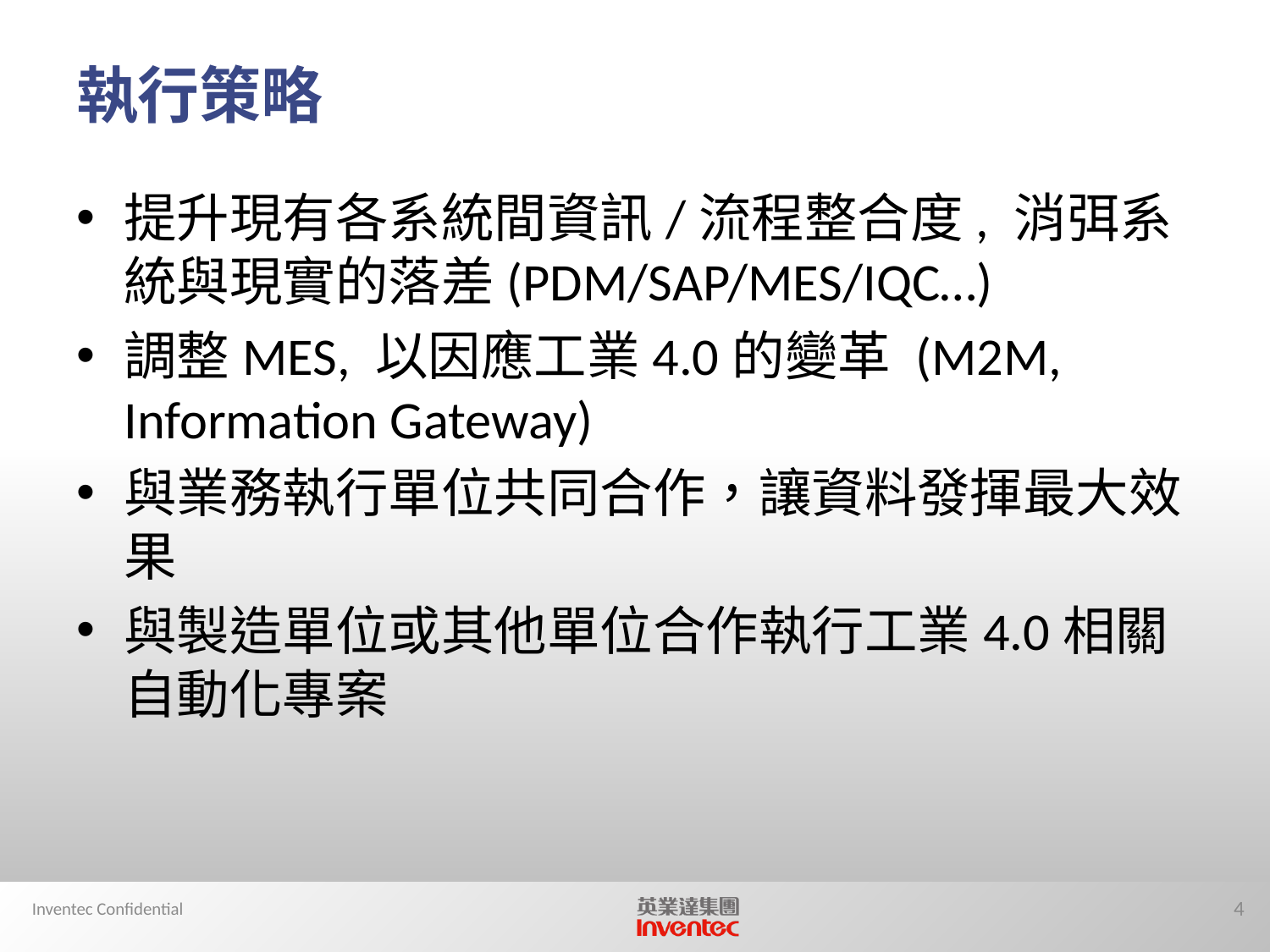

# 執行策略
提升現有各系統間資訊/流程整合度, 消弭系統與現實的落差(PDM/SAP/MES/IQC…)
調整MES, 以因應工業4.0的變革 (M2M, Information Gateway)
與業務執行單位共同合作，讓資料發揮最大效果
與製造單位或其他單位合作執行工業4.0相關自動化專案
Inventec Confidential
4